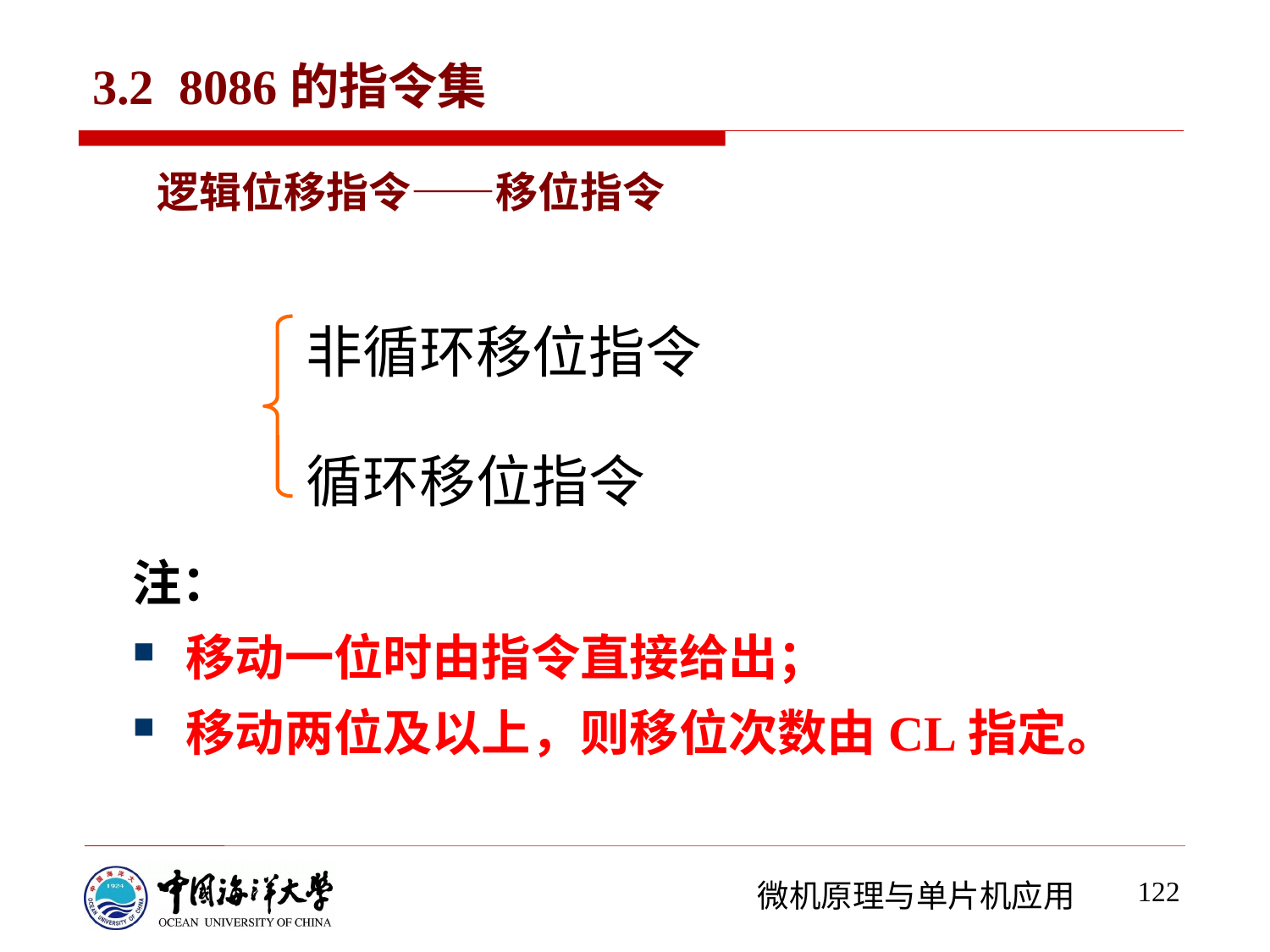

# 3.2  8086的指令集
逻辑位移指令——移位指令
非循环移位指令
循环移位指令

注：
 移动一位时由指令直接给出；
 移动两位及以上，则移位次数由CL指定。
122